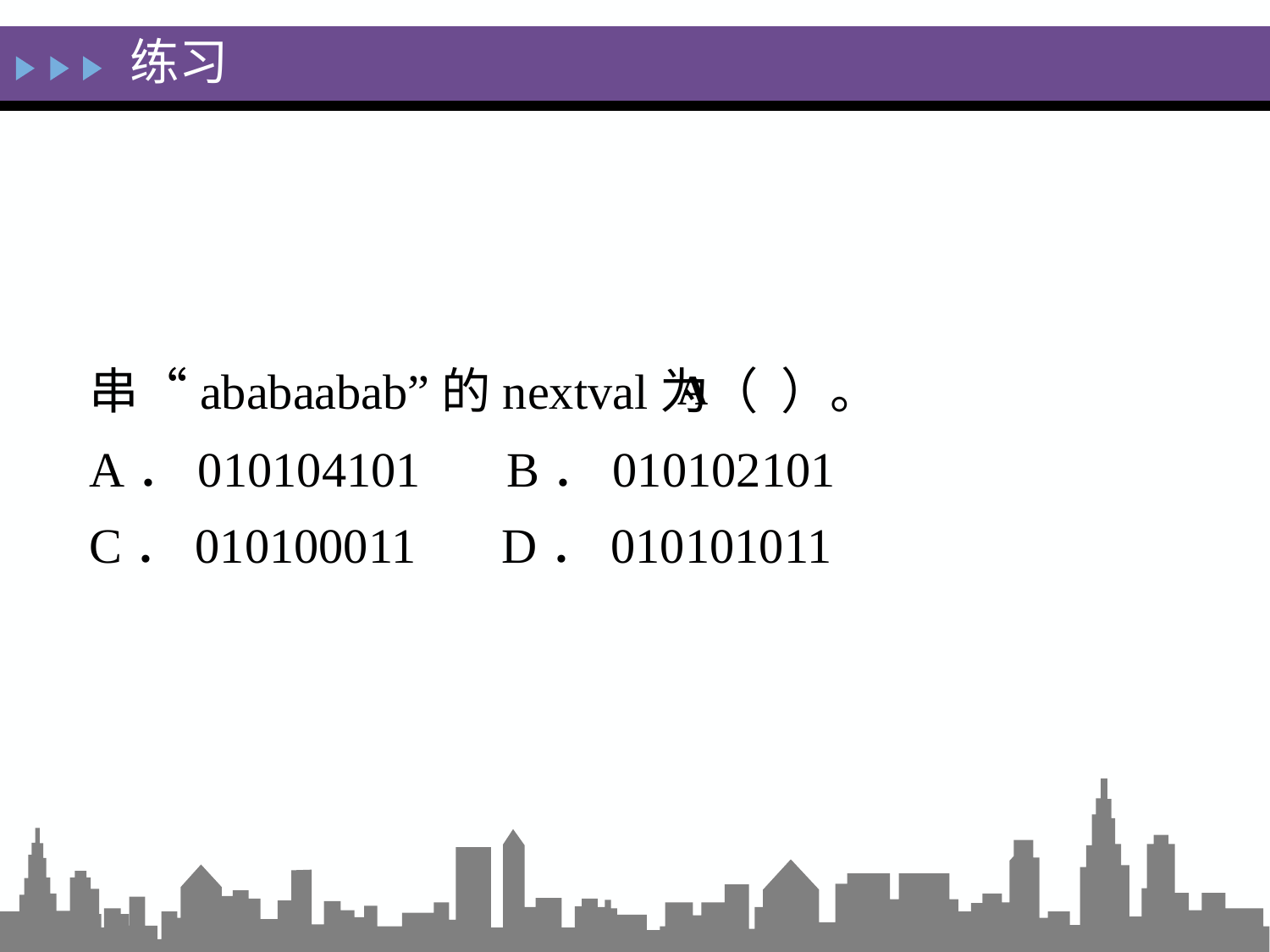

练习
串“ababaabab”的nextval为（  ）。
A．010104101       B．010102101
C．010100011       D．010101011

A